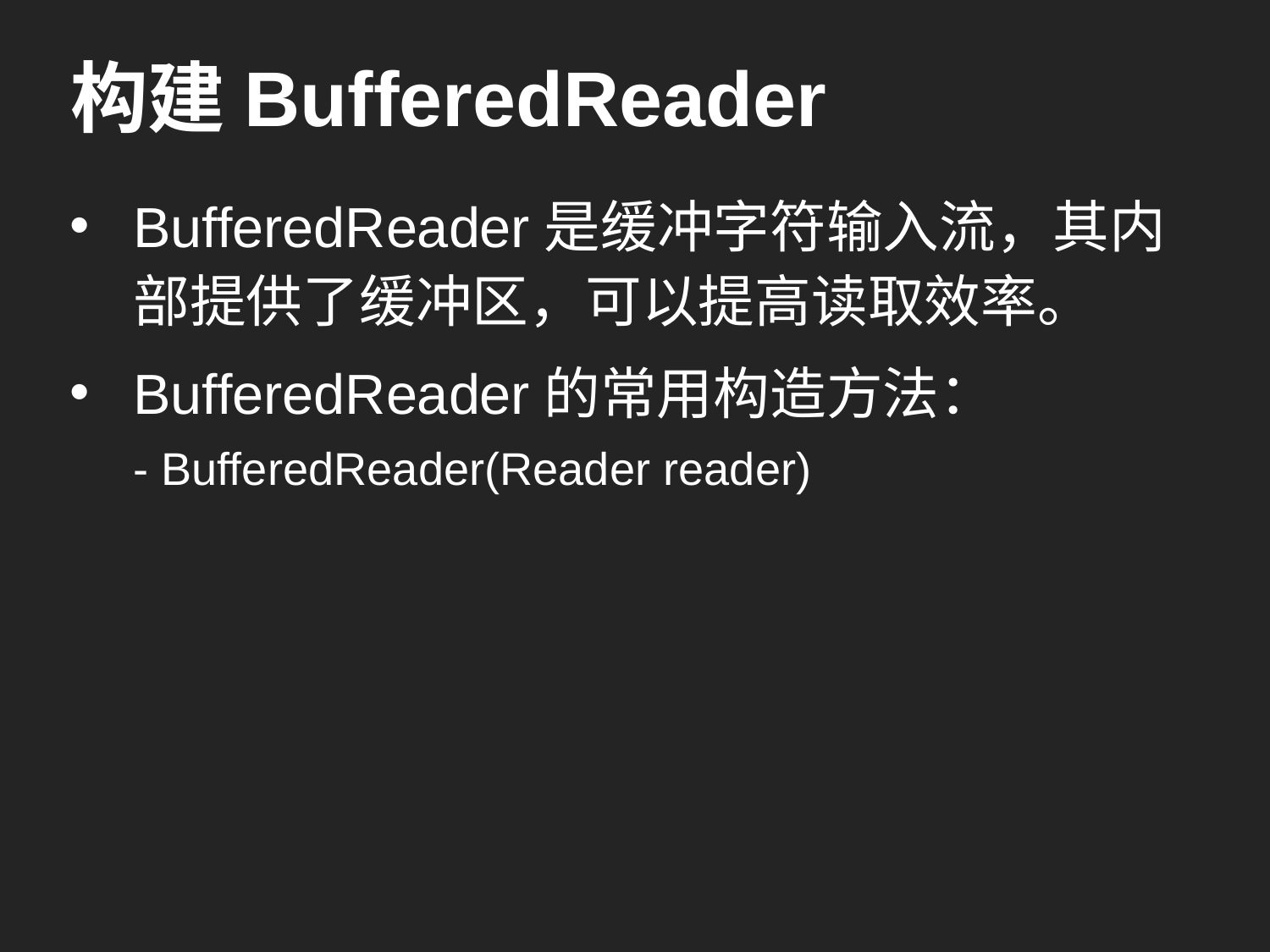

# 构建BufferedReader
BufferedReader是缓冲字符输入流，其内部提供了缓冲区，可以提高读取效率。
BufferedReader的常用构造方法：
- BufferedReader(Reader reader)